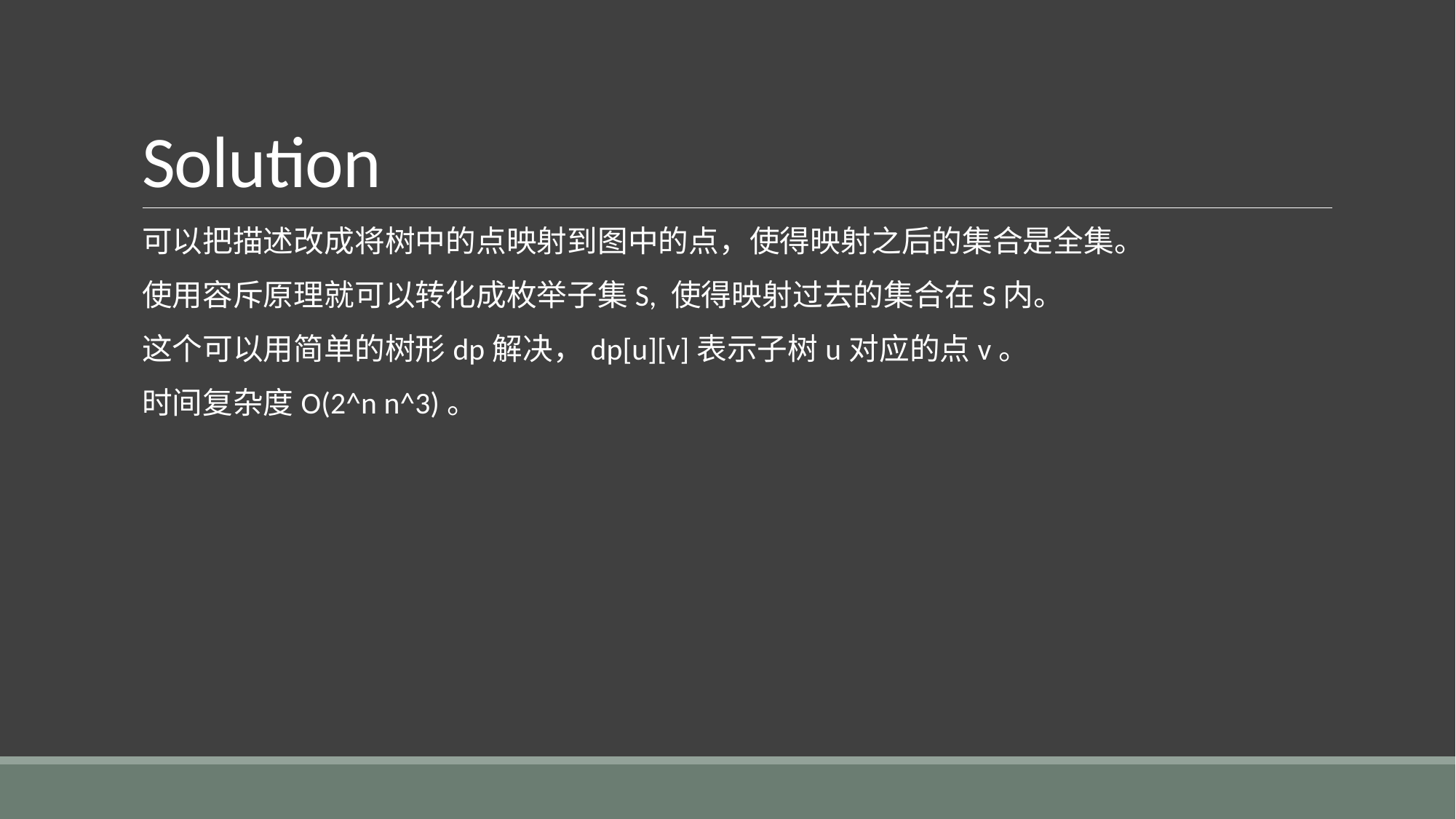

# Solution
可以把描述改成将树中的点映射到图中的点，使得映射之后的集合是全集。
使用容斥原理就可以转化成枚举子集S, 使得映射过去的集合在S内。
这个可以用简单的树形dp解决，dp[u][v]表示子树u对应的点v。
时间复杂度O(2^n n^3)。